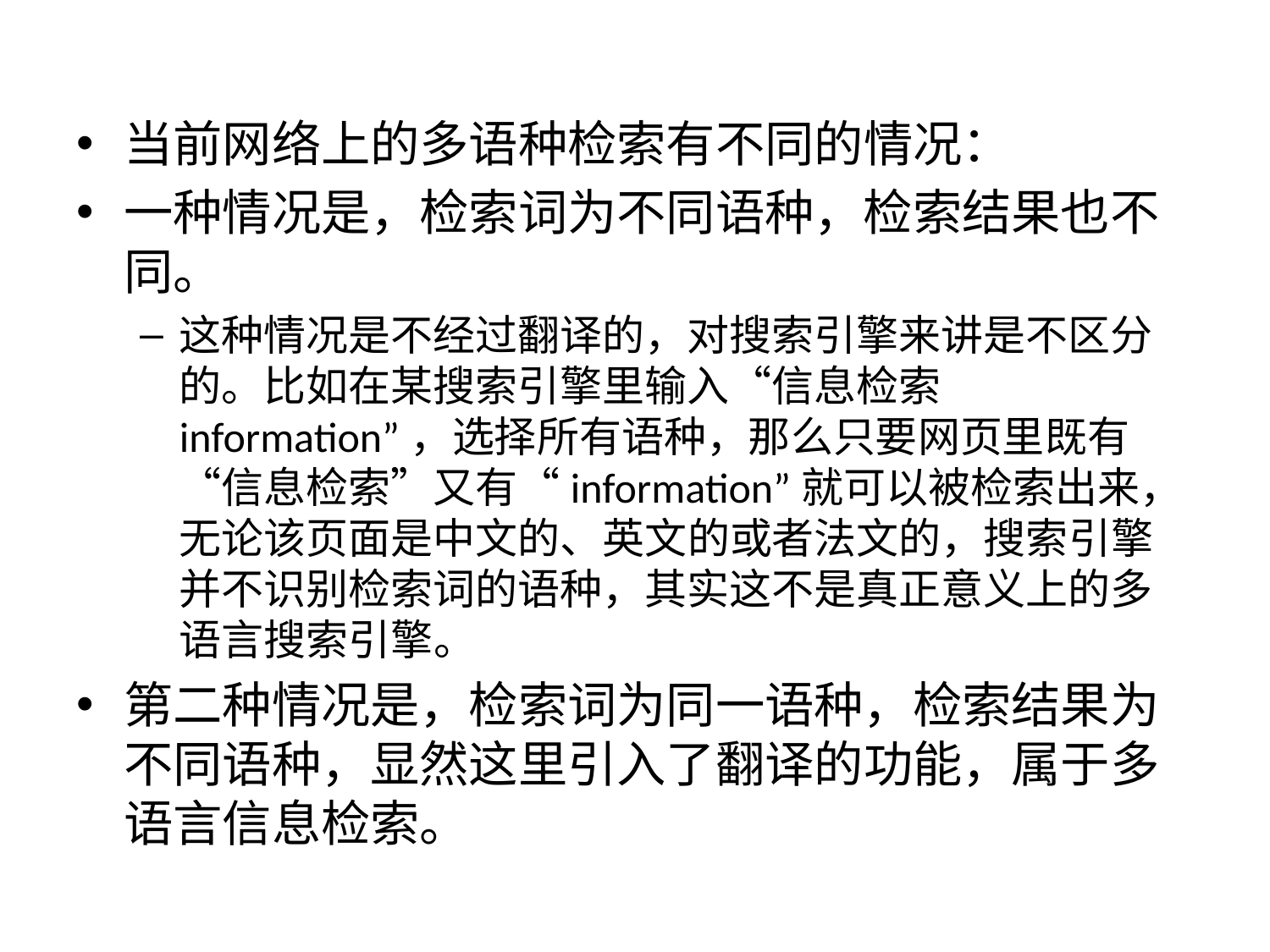

当前网络上的多语种检索有不同的情况：
一种情况是，检索词为不同语种，检索结果也不同。
这种情况是不经过翻译的，对搜索引擎来讲是不区分的。比如在某搜索引擎里输入“信息检索 information”，选择所有语种，那么只要网页里既有“信息检索”又有“information”就可以被检索出来，无论该页面是中文的、英文的或者法文的，搜索引擎并不识别检索词的语种，其实这不是真正意义上的多语言搜索引擎。
第二种情况是，检索词为同一语种，检索结果为不同语种，显然这里引入了翻译的功能，属于多语言信息检索。